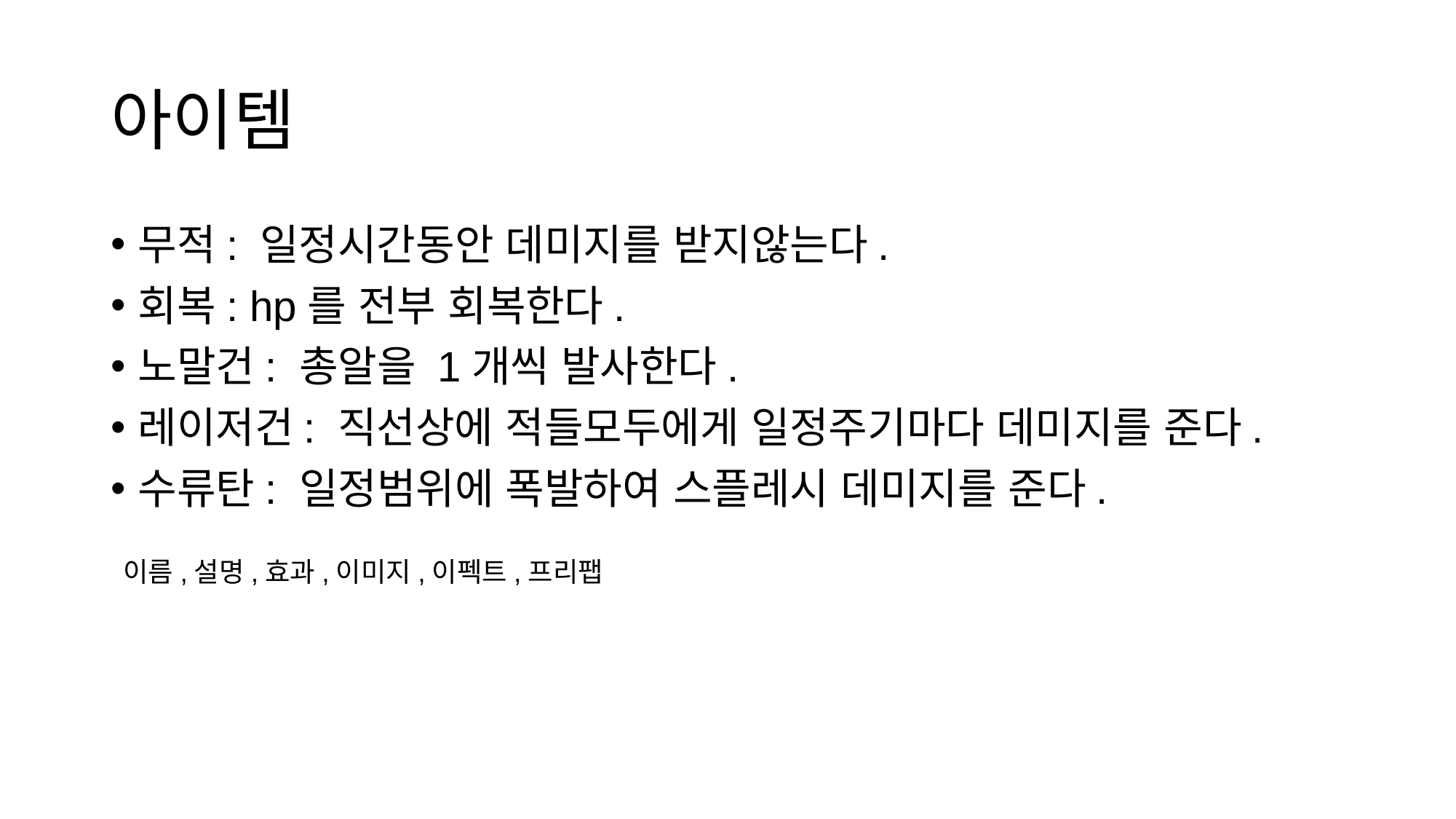

# 아이템
무적: 일정시간동안 데미지를 받지않는다.
회복: hp를 전부 회복한다.
노말건: 총알을 1개씩 발사한다.
레이저건: 직선상에 적들모두에게 일정주기마다 데미지를 준다.
수류탄: 일정범위에 폭발하여 스플레시 데미지를 준다.

이름,설명,효과,이미지,이펙트,프리팹